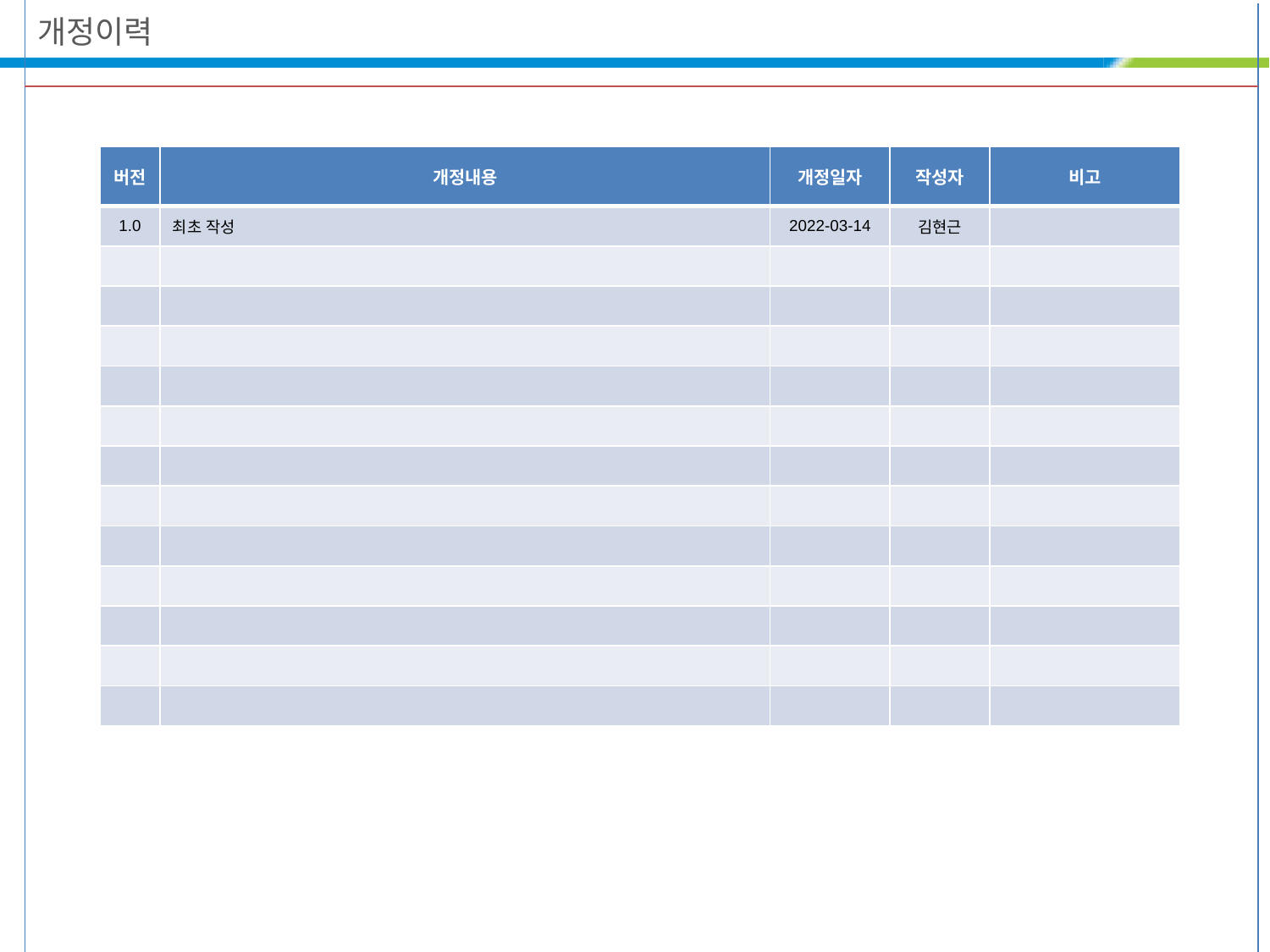

# 개정이력
| 버전 | 개정내용 | 개정일자 | 작성자 | 비고 |
| --- | --- | --- | --- | --- |
| 1.0 | 최초 작성 | 2022-03-14 | 김현근 |  |
|  |  |  |  |  |
|  |  |  |  |  |
|  |  |  |  |  |
|  |  |  |  |  |
|  |  |  |  |  |
|  |  |  |  |  |
|  |  |  |  |  |
|  |  |  |  |  |
|  |  |  |  |  |
|  |  |  |  |  |
|  |  |  |  |  |
|  |  |  |  |  |